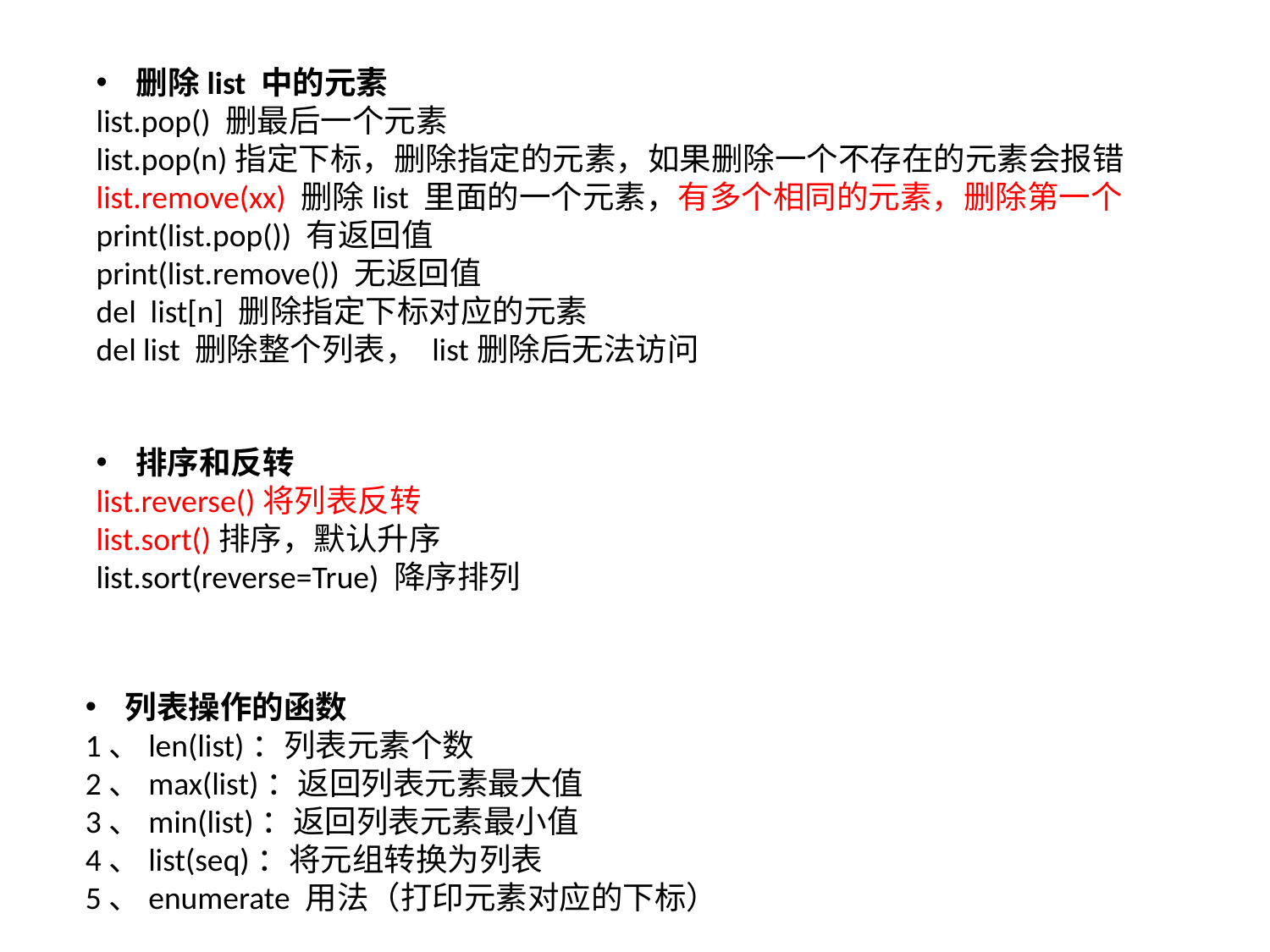

删除list 中的元素
list.pop() 删最后一个元素
list.pop(n)指定下标，删除指定的元素，如果删除一个不存在的元素会报错
list.remove(xx) 删除list 里面的一个元素，有多个相同的元素，删除第一个
print(list.pop()) 有返回值
print(list.remove()) 无返回值
del  list[n] 删除指定下标对应的元素
del list 删除整个列表， list删除后无法访问

排序和反转
list.reverse()将列表反转
list.sort()排序，默认升序
list.sort(reverse=True) 降序排列

列表操作的函数
1、len(list)：列表元素个数 
2、max(list)：返回列表元素最大值 
3、min(list)：返回列表元素最小值 
4、list(seq)：将元组转换为列表
5、enumerate 用法（打印元素对应的下标）